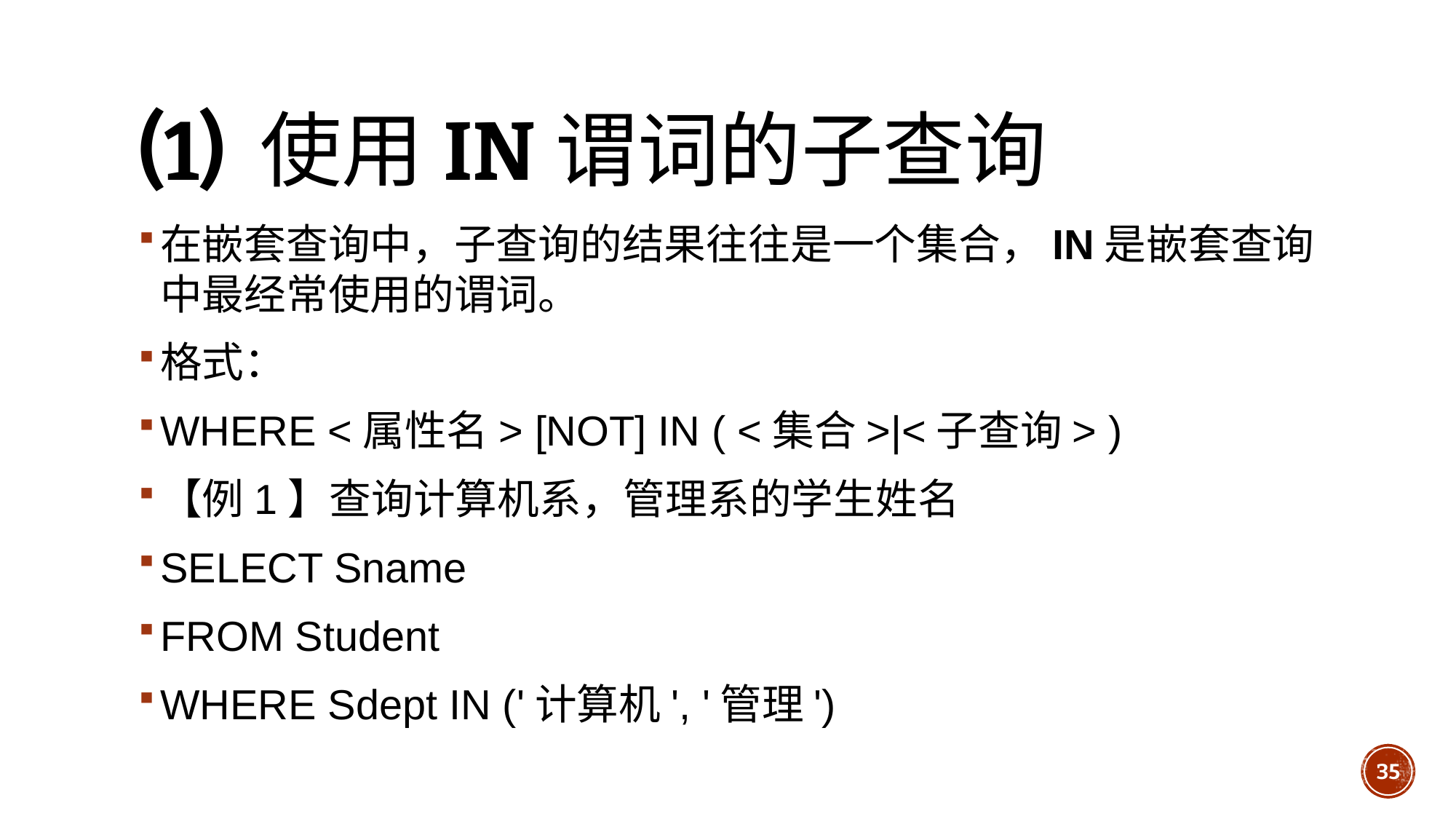

# (1) 使用IN谓词的子查询
在嵌套查询中，子查询的结果往往是一个集合，IN是嵌套查询中最经常使用的谓词。
格式：
WHERE <属性名> [NOT] IN ( <集合>|<子查询> )
【例1】查询计算机系，管理系的学生姓名
SELECT Sname
FROM Student
WHERE Sdept IN ('计算机', '管理')

35